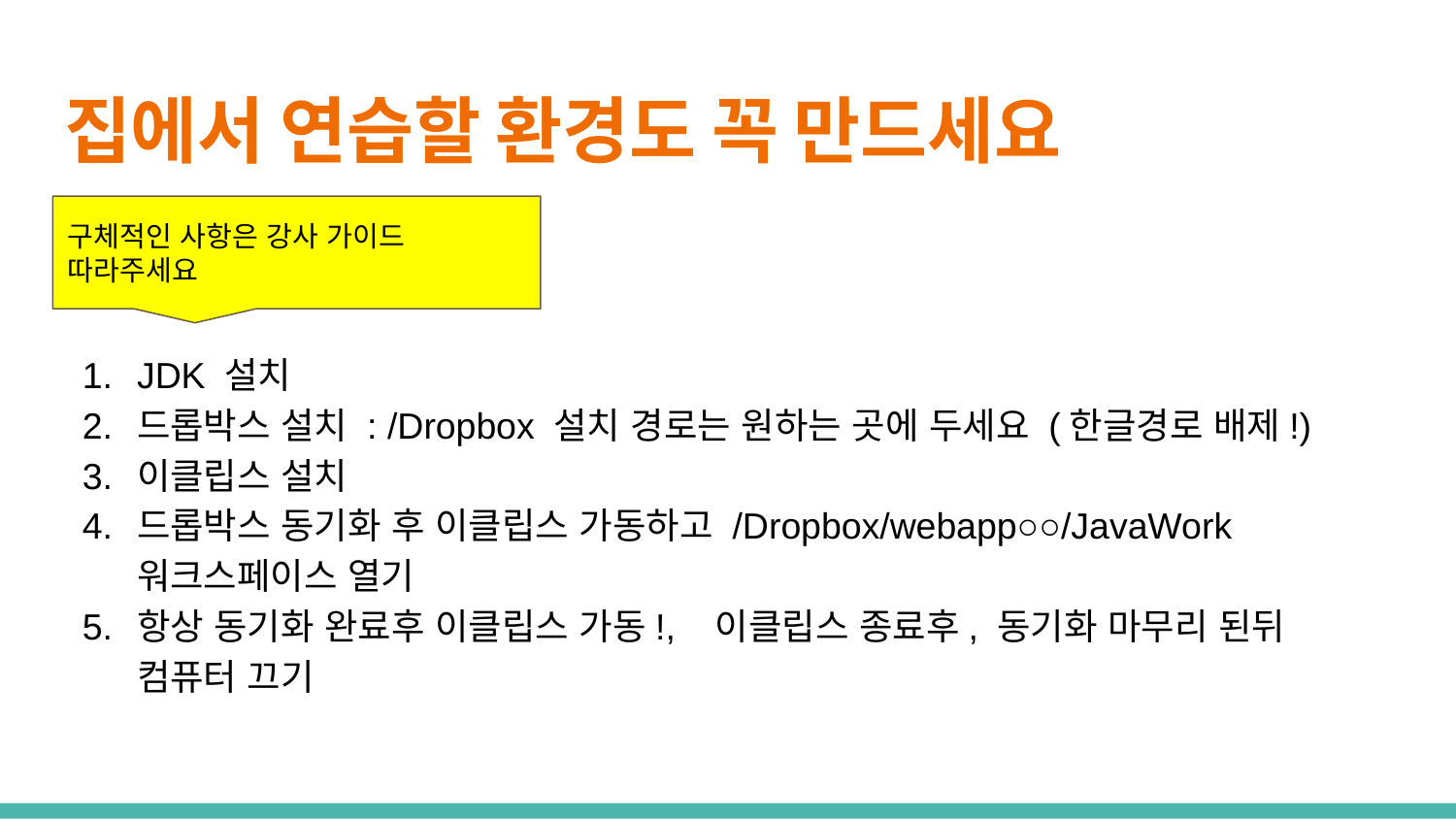

# 집에서 연습할 환경도 꼭 만드세요
구체적인 사항은 강사 가이드 따라주세요
JDK 설치
드롭박스 설치 : /Dropbox 설치 경로는 원하는 곳에 두세요 (한글경로 배제!)
이클립스 설치
드롭박스 동기화 후 이클립스 가동하고 /Dropbox/webapp○○/JavaWork   워크스페이스 열기
항상 동기화 완료후 이클립스 가동!,   이클립스 종료후, 동기화 마무리 된뒤 컴퓨터 끄기